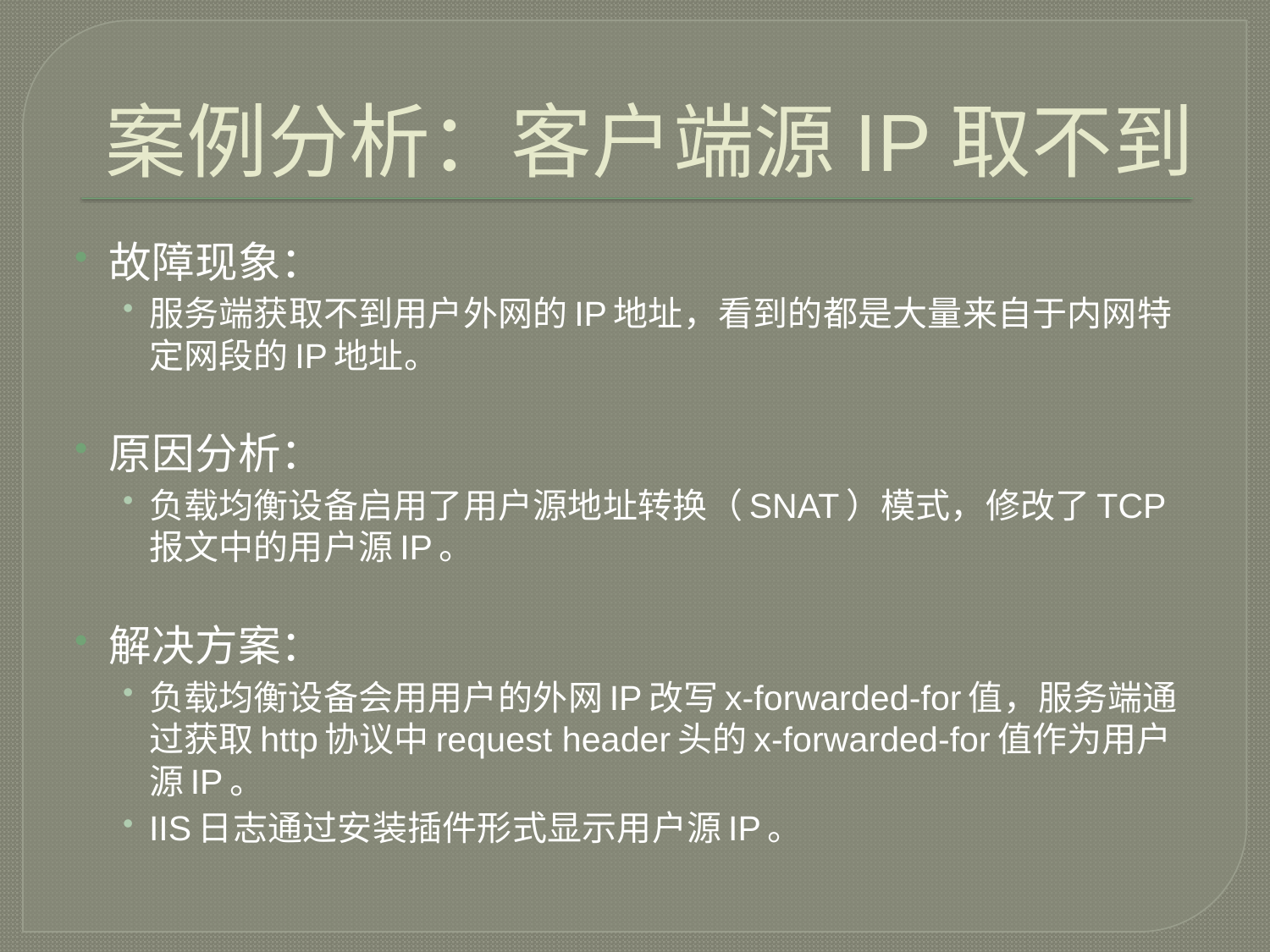

# 案例分析：客户端源IP取不到
故障现象：
服务端获取不到用户外网的IP地址，看到的都是大量来自于内网特定网段的IP地址。

原因分析：
负载均衡设备启用了用户源地址转换（SNAT）模式，修改了TCP报文中的用户源IP。

解决方案：
负载均衡设备会用用户的外网IP改写x-forwarded-for值，服务端通过获取http协议中request header头的x-forwarded-for值作为用户源IP。
IIS日志通过安装插件形式显示用户源IP。